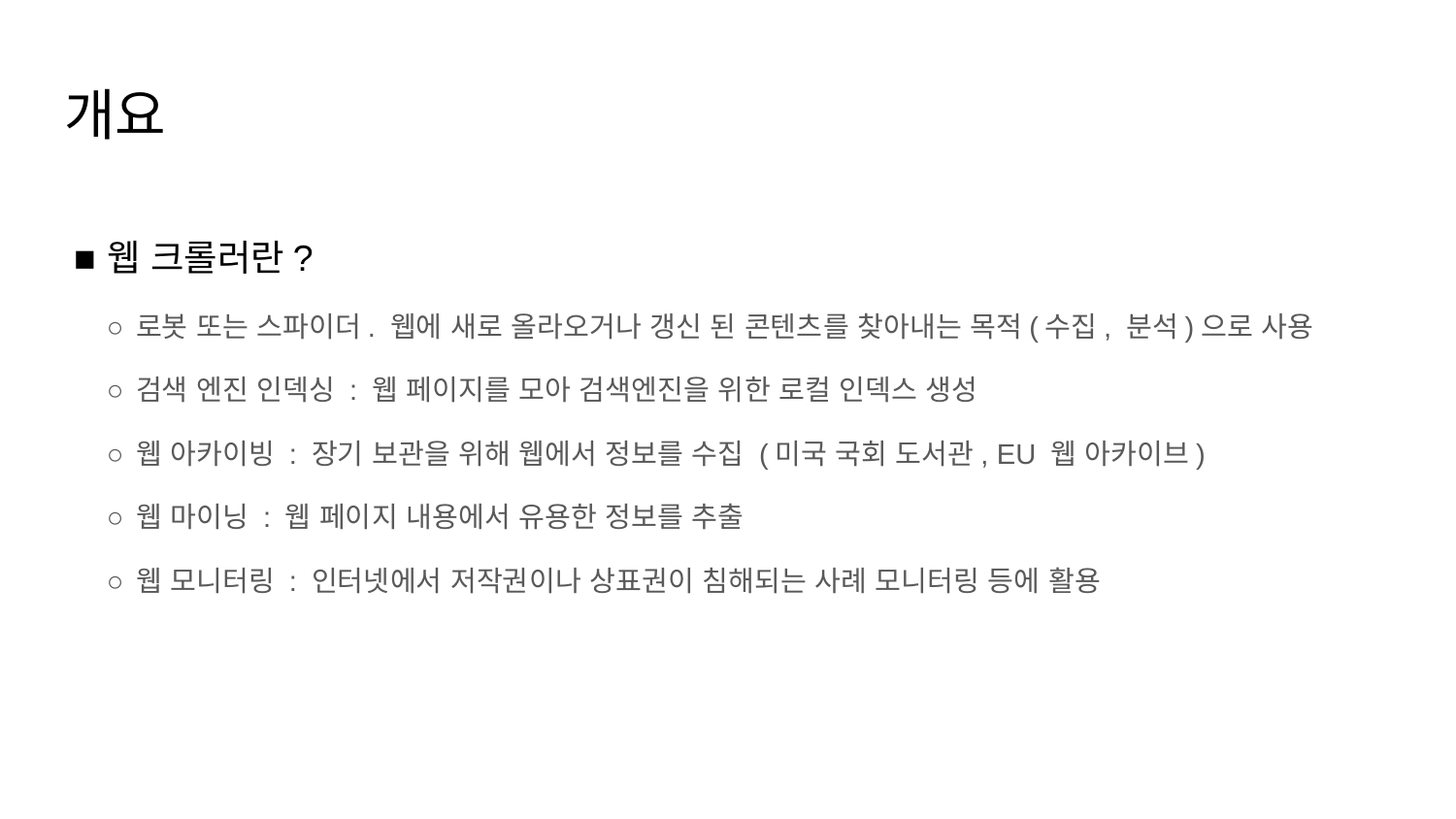

# 개요
웹 크롤러란?
로봇 또는 스파이더. 웹에 새로 올라오거나 갱신 된 콘텐츠를 찾아내는 목적(수집, 분석)으로 사용
검색 엔진 인덱싱 : 웹 페이지를 모아 검색엔진을 위한 로컬 인덱스 생성
웹 아카이빙 : 장기 보관을 위해 웹에서 정보를 수집 (미국 국회 도서관, EU 웹 아카이브)
웹 마이닝 : 웹 페이지 내용에서 유용한 정보를 추출
웹 모니터링 : 인터넷에서 저작권이나 상표권이 침해되는 사례 모니터링 등에 활용